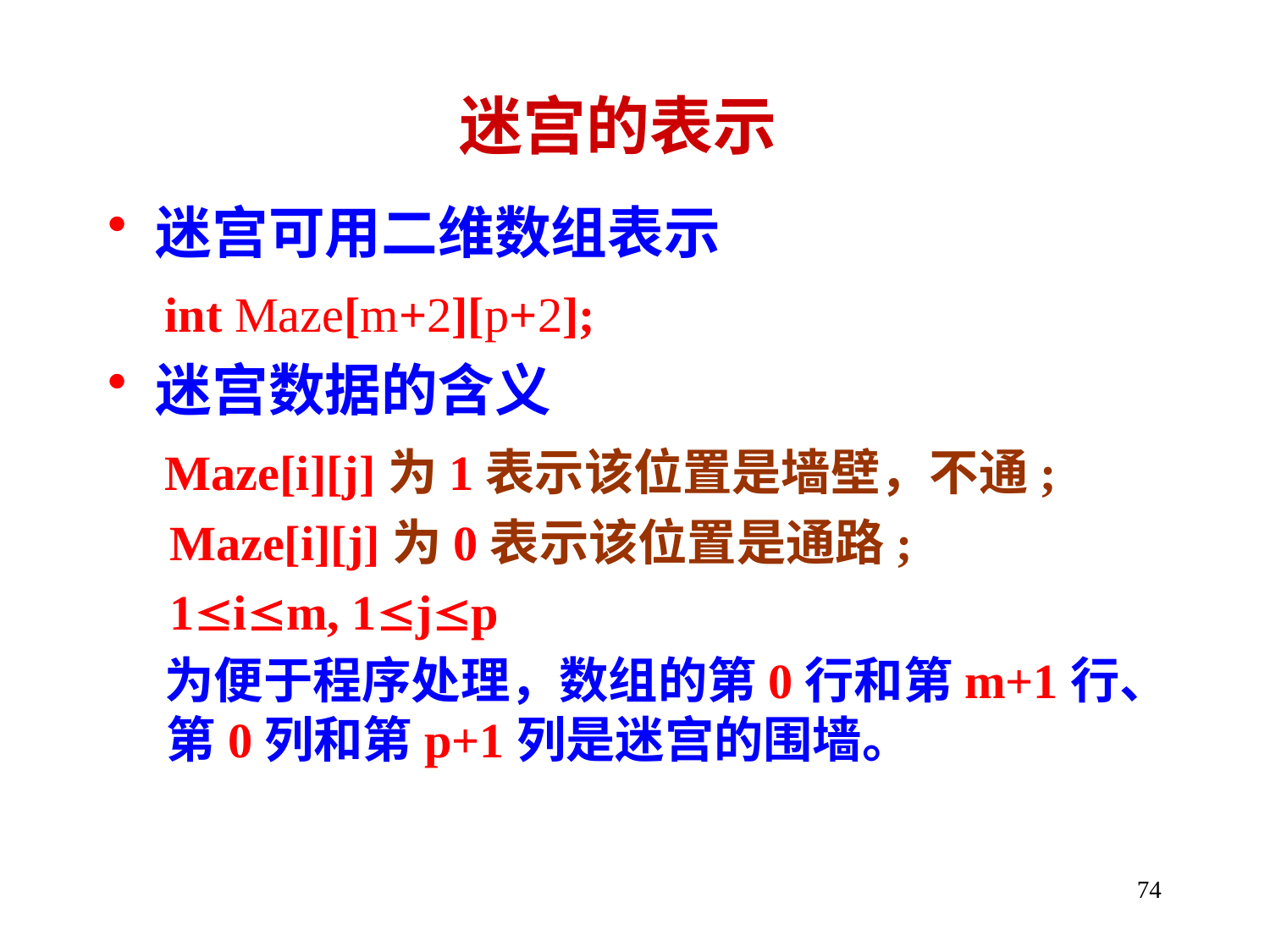

迷宫的表示
迷宫可用二维数组表示
    int Maze[m+2][p+2];
迷宫数据的含义
    Maze[i][j]为1表示该位置是墙壁，不通;
     Maze[i][j]为0表示该位置是通路;
     1≤i≤m, 1≤j≤p
    为便于程序处理，数组的第0行和第m+1行、  第0列和第p+1列是迷宫的围墙。
74